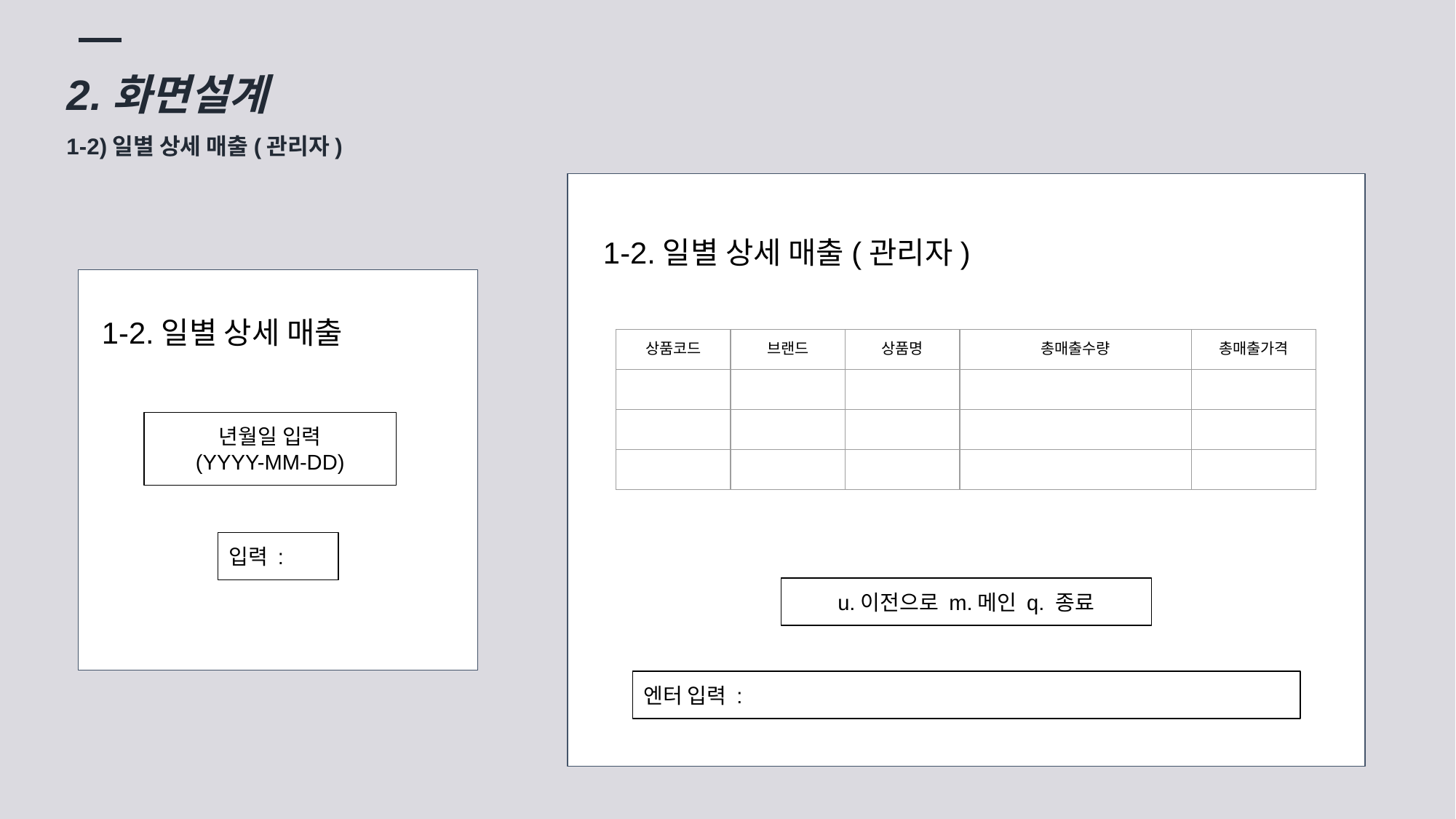

2.화면설계
1-2)일별 상세 매출(관리자)

1-2.일별 상세 매출(관리자)

1-2.일별 상세 매출
| 상품코드 | 브랜드 | 상품명 | 총매출수량 | 총매출가격 |
| --- | --- | --- | --- | --- |
|  |  |  |  |  |
|  |  |  |  |  |
|  |  |  |  |  |
년월일 입력
(YYYY-MM-DD)
입력 :
u.이전으로 m.메인 q. 종료
엔터 입력 :